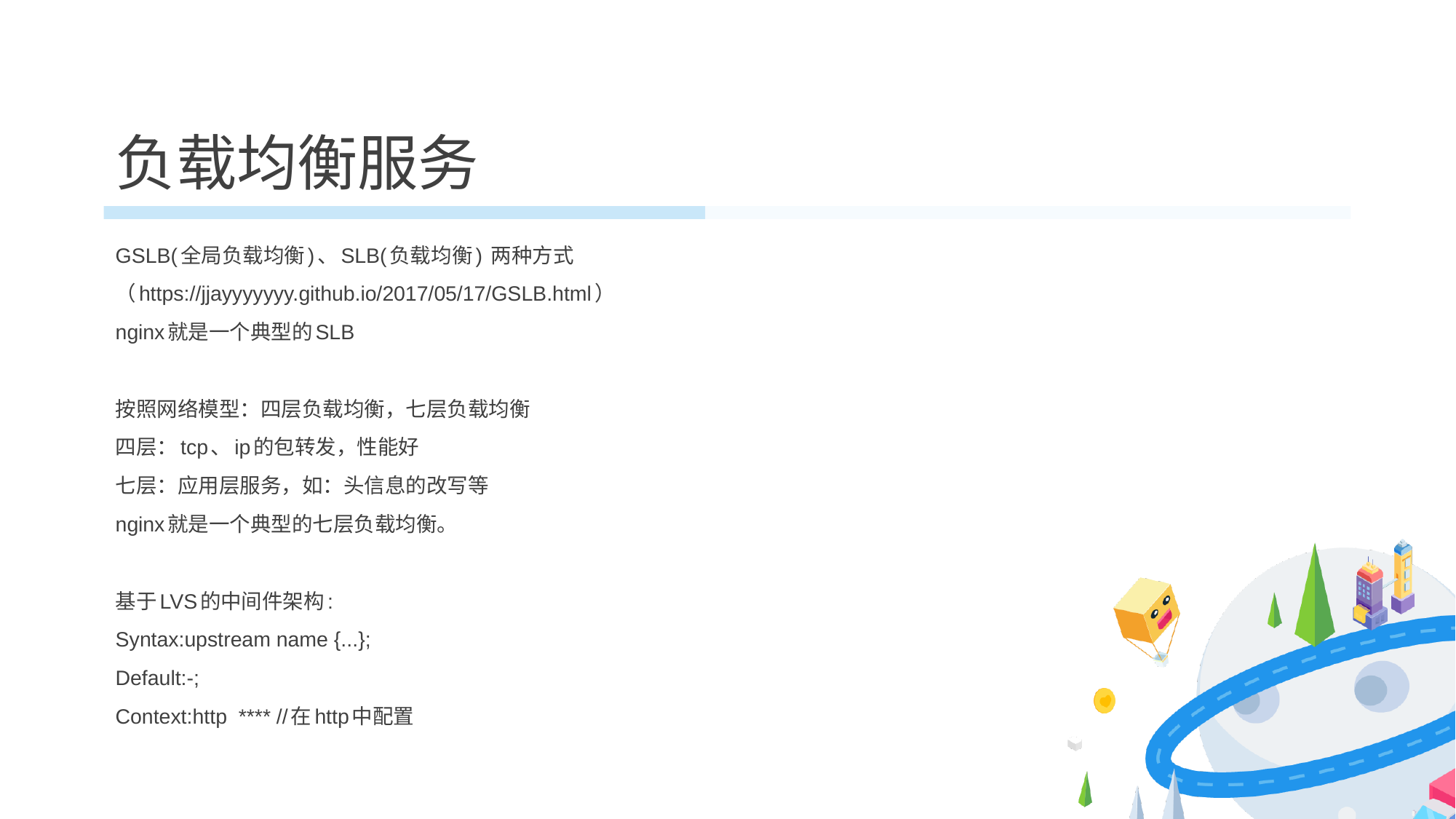

# 负载均衡服务
GSLB(全局负载均衡)、SLB(负载均衡) 两种方式
（https://jjayyyyyyy.github.io/2017/05/17/GSLB.html）
nginx就是一个典型的SLB

按照网络模型：四层负载均衡，七层负载均衡
四层：tcp、ip的包转发，性能好
七层：应用层服务，如：头信息的改写等
nginx就是一个典型的七层负载均衡。

基于LVS的中间件架构:
Syntax:upstream name {...};
Default:-;
Context:http  **** //在http中配置